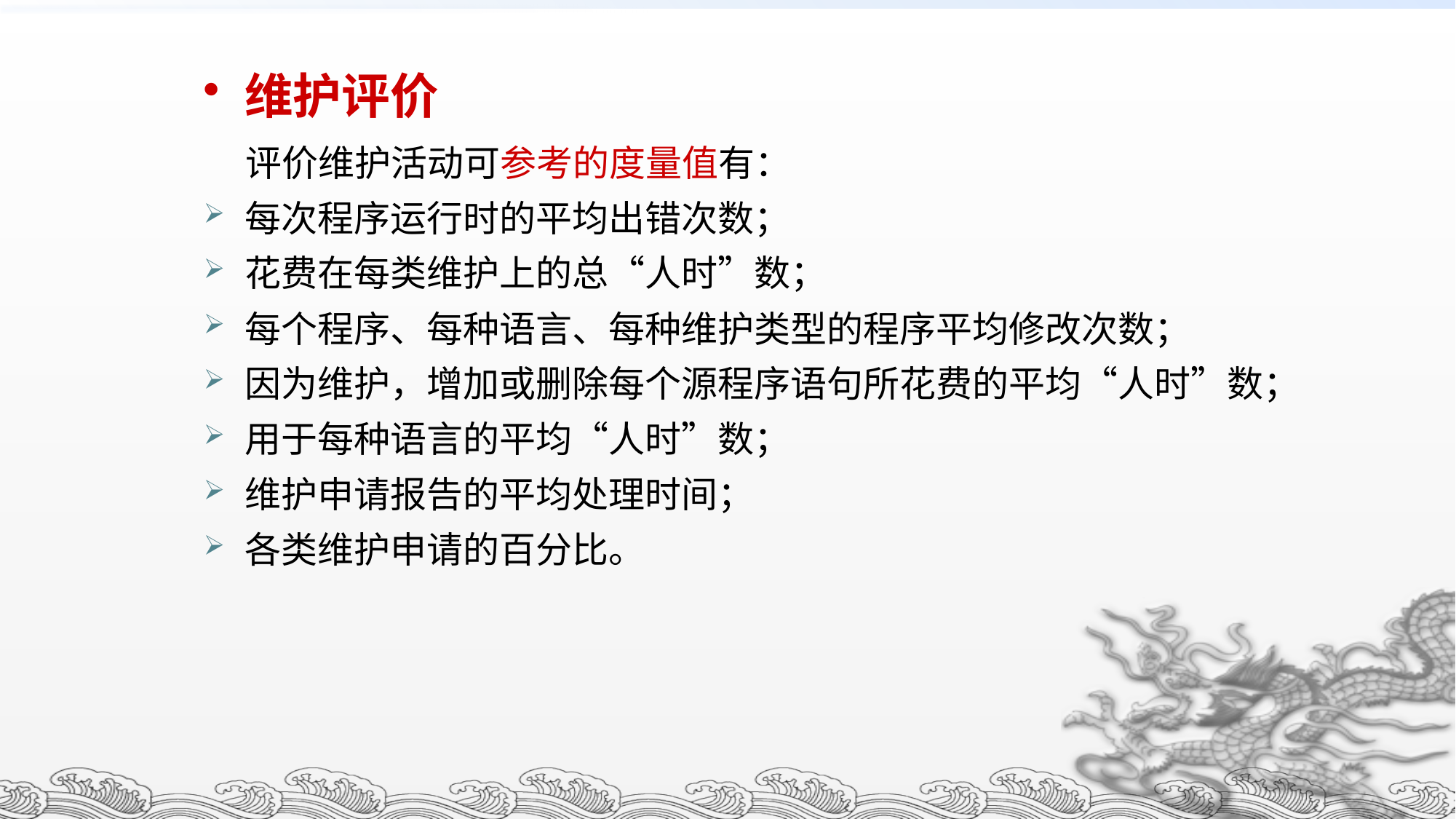

维护评价
    评价维护活动可参考的度量值有：
每次程序运行时的平均出错次数；
花费在每类维护上的总“人时”数；
每个程序、每种语言、每种维护类型的程序平均修改次数；
因为维护，增加或删除每个源程序语句所花费的平均“人时”数；
用于每种语言的平均“人时”数；
维护申请报告的平均处理时间；
各类维护申请的百分比。